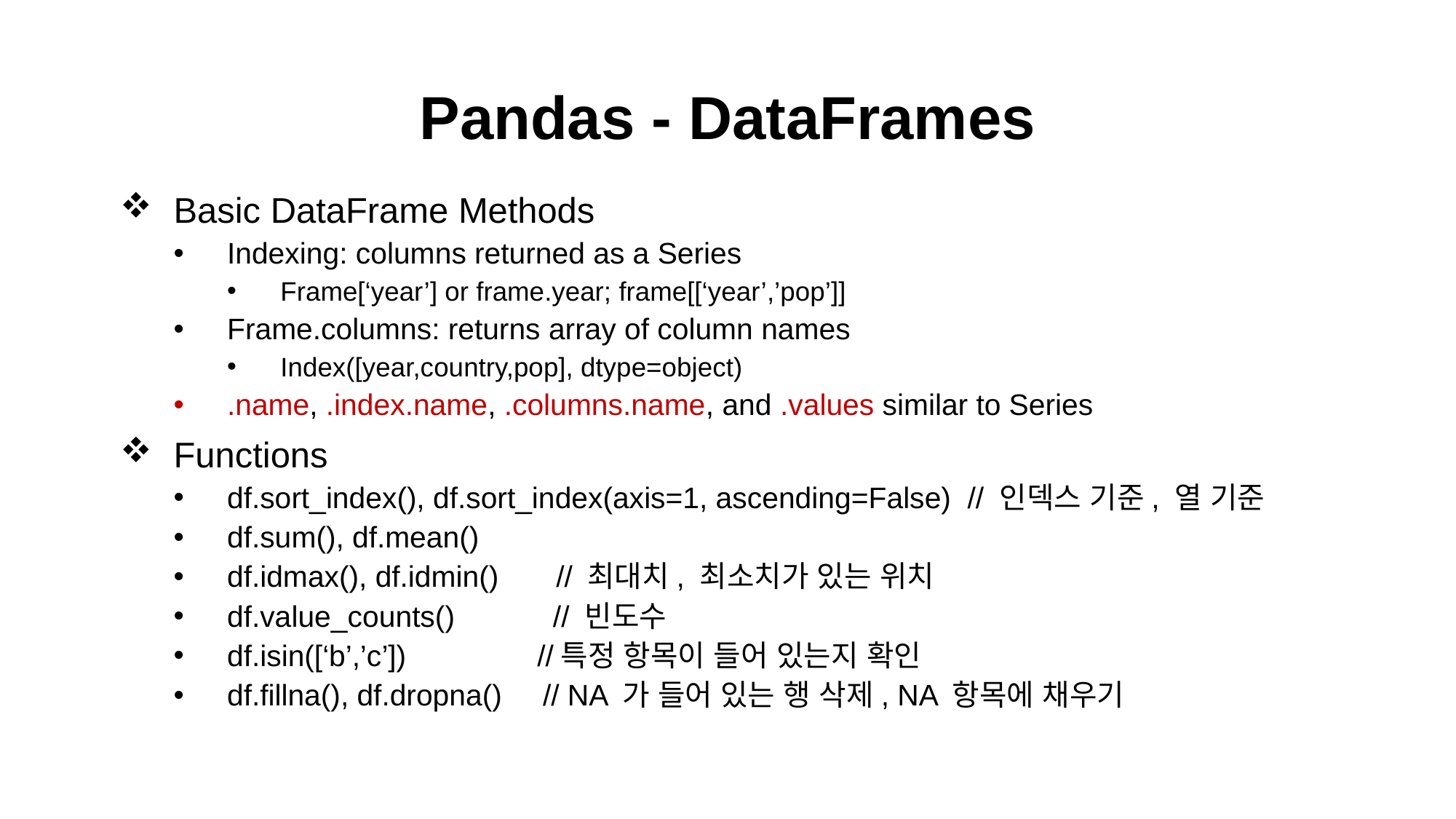

# Pandas - DataFrames
Basic DataFrame Methods
Indexing: columns returned as a Series
Frame[‘year’] or frame.year; frame[[‘year’,’pop’]]
Frame.columns: returns array of column names
Index([year,country,pop], dtype=object)
.name, .index.name, .columns.name, and .values similar to Series
Functions
df.sort_index(), df.sort_index(axis=1, ascending=False)  // 인덱스 기준, 열 기준
df.sum(), df.mean()
df.idmax(), df.idmin()       // 최대치, 최소치가 있는 위치
df.value_counts()            // 빈도수
df.isin([‘b’,’c’])                //특정 항목이 들어 있는지 확인
df.fillna(), df.dropna()     // NA 가 들어 있는 행 삭제, NA 항목에 채우기